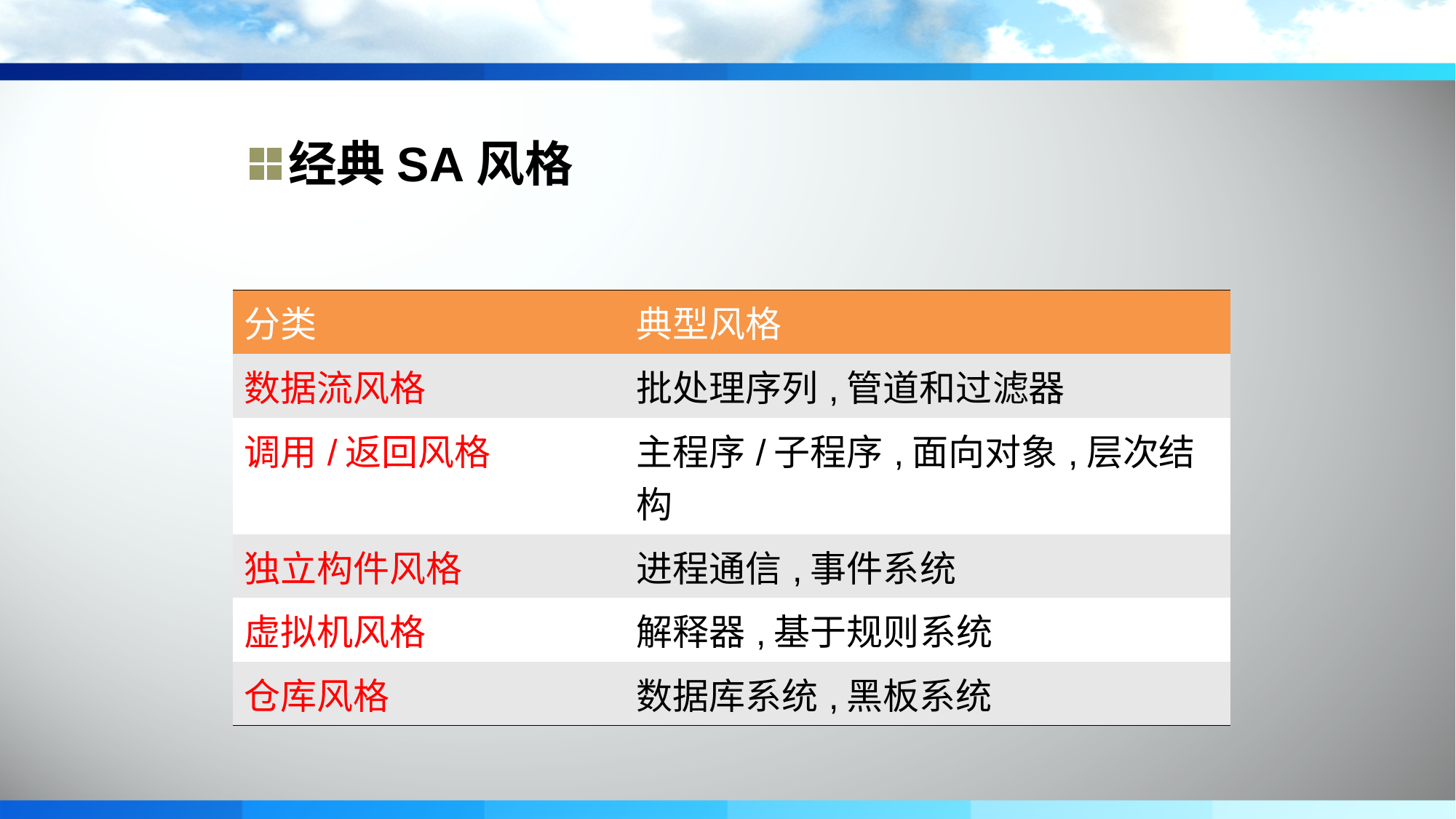

经典SA风格
| 分类 | 典型风格 |
| --- | --- |
| 数据流风格 | 批处理序列,管道和过滤器 |
| 调用/返回风格 | 主程序/子程序,面向对象,层次结构 |
| 独立构件风格 | 进程通信,事件系统 |
| 虚拟机风格 | 解释器,基于规则系统 |
| 仓库风格 | 数据库系统,黑板系统 |